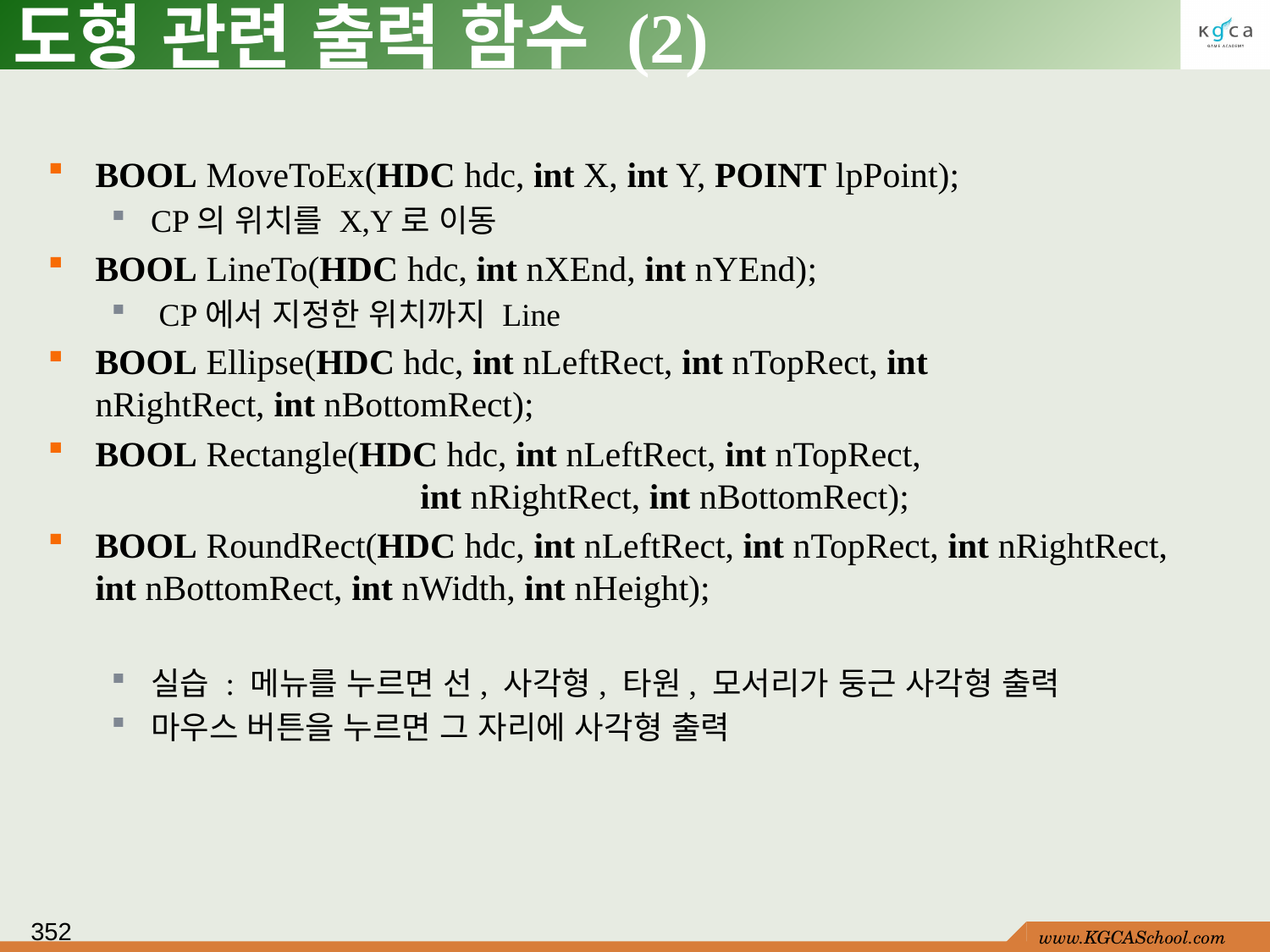

# 도형 관련 출력 함수 (2)

BOOL MoveToEx(HDC hdc, int X, int Y, POINT lpPoint);
CP의 위치를 X,Y로 이동
BOOL LineTo(HDC hdc, int nXEnd, int nYEnd);
 CP에서 지정한 위치까지 Line
BOOL Ellipse(HDC hdc, int nLeftRect, int nTopRect, int 		   nRightRect, int nBottomRect);
BOOL Rectangle(HDC hdc, int nLeftRect, int nTopRect,
		        int nRightRect, int nBottomRect);
BOOL RoundRect(HDC hdc, int nLeftRect, int nTopRect, int nRightRect, int nBottomRect, int nWidth, int nHeight);

실습 : 메뉴를 누르면 선, 사각형, 타원, 모서리가 둥근 사각형 출력
마우스 버튼을 누르면 그 자리에 사각형 출력

352